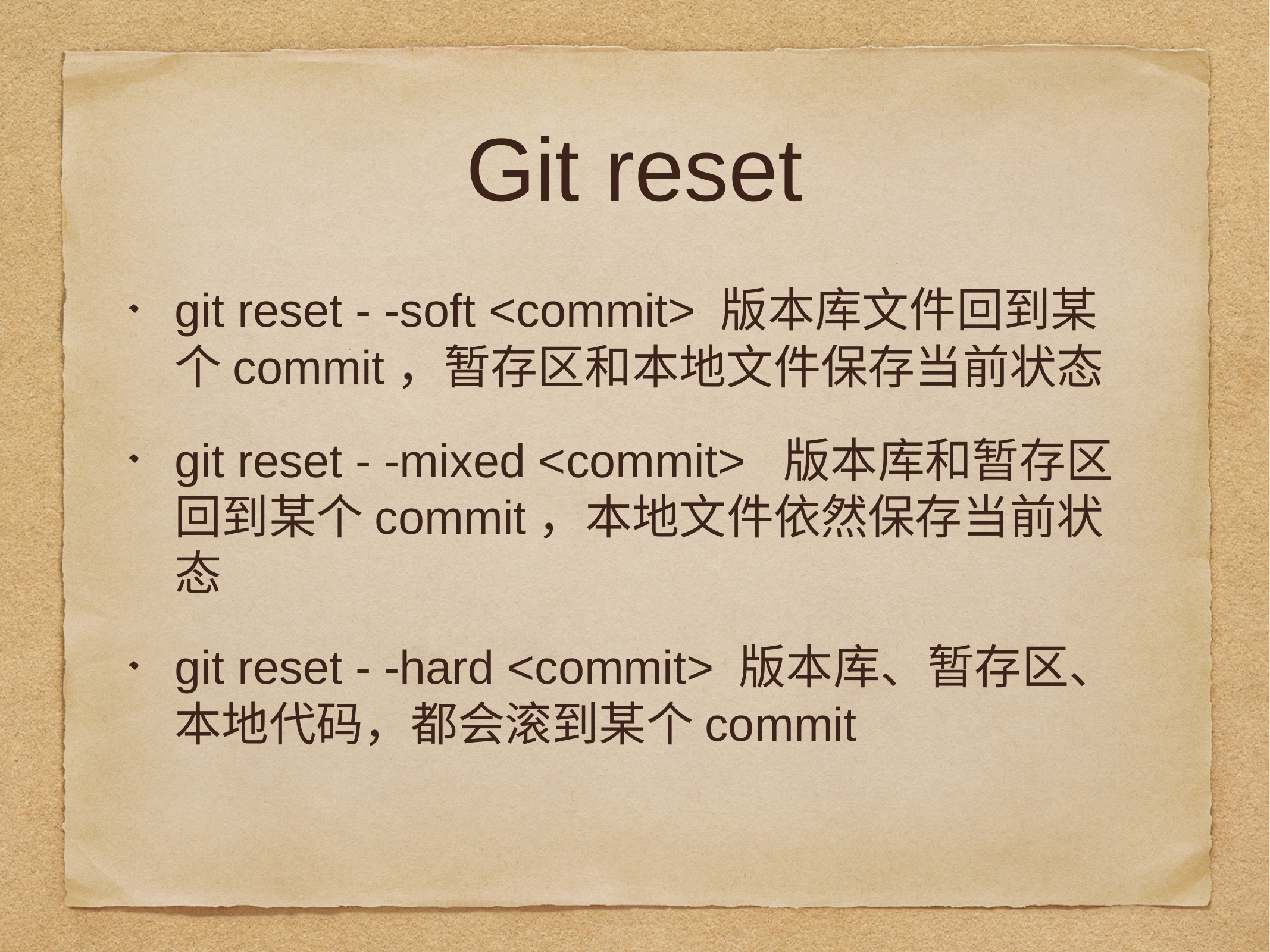

# Git reset
git reset - -soft <commit> 版本库文件回到某个commit，暂存区和本地文件保存当前状态
git reset - -mixed <commit>  版本库和暂存区回到某个commit，本地文件依然保存当前状态
git reset - -hard <commit> 版本库、暂存区、本地代码，都会滚到某个commit